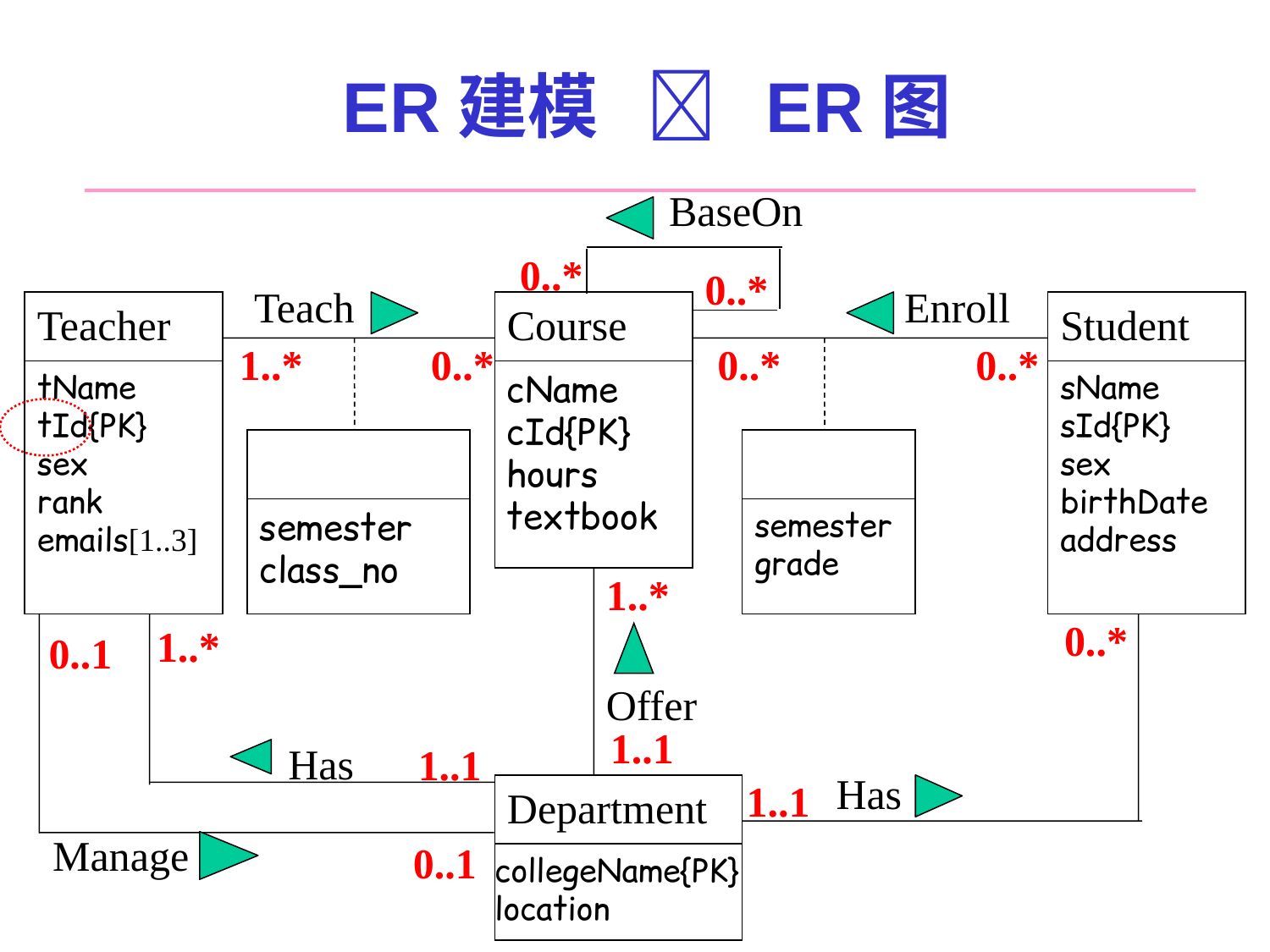

# ER建模   ⇒  ER图
BaseOn

0..*
0..*
Teach
Enroll
Teacher

Course

Student

1..*

0..*

0..*

0..*
tName
tId{PK}
sex
rank
emails[1..3]
cName
cId{PK}
hours
textbook
sName
sId{PK}
sex
birthDate address

semester
class_no
semester
grade

1..*

0..1
Manage

0..1

1..*
Has
1..1

0..*

Offer
1..1
Has
Department
1..1

collegeName{PK}
location